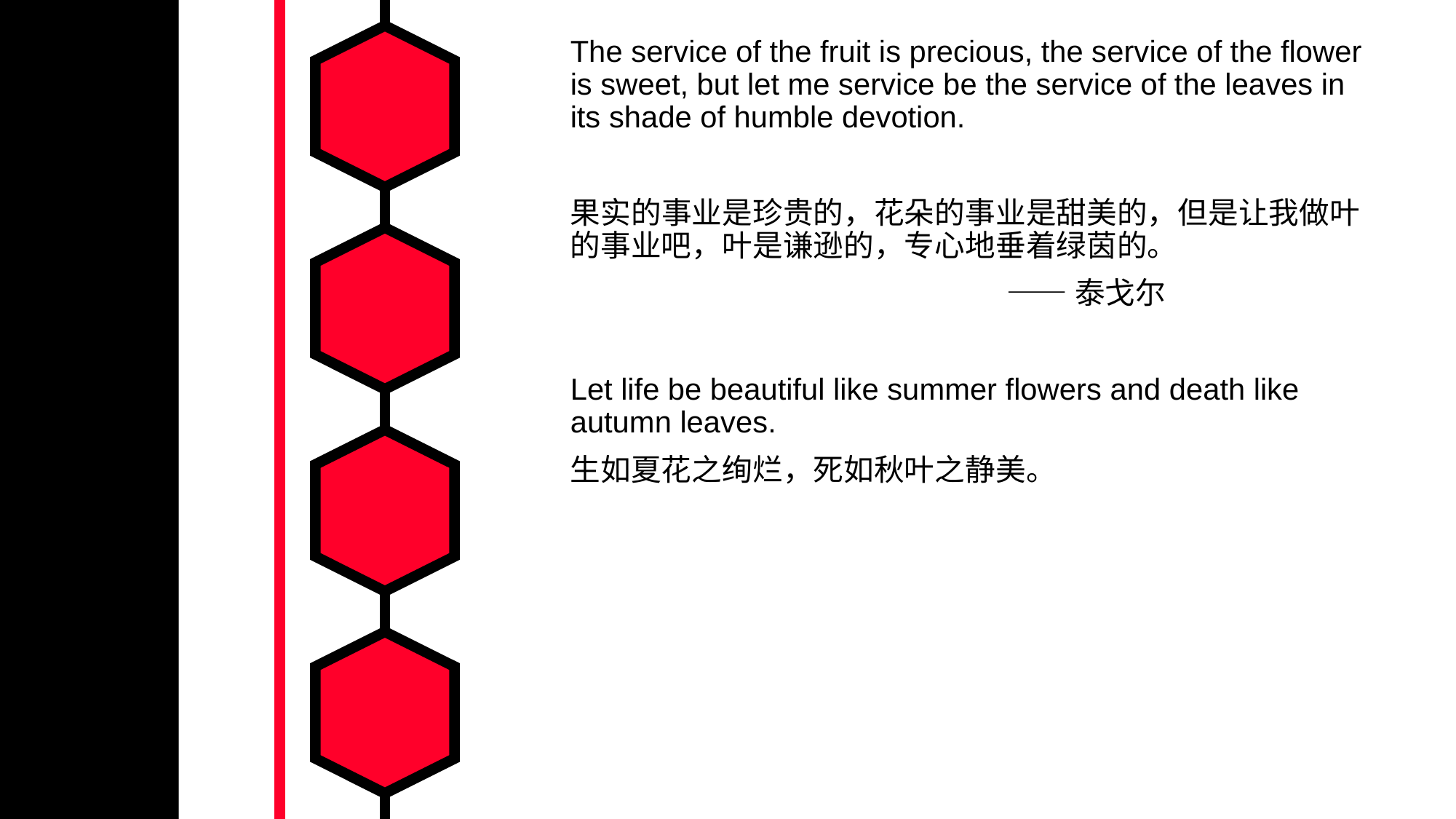

#
The service of the fruit is precious, the service of the flower is sweet, but let me service be the service of the leaves in its shade of humble devotion.

果实的事业是珍贵的，花朵的事业是甜美的，但是让我做叶的事业吧，叶是谦逊的，专心地垂着绿茵的。
				——泰戈尔

Let life be beautiful like summer flowers and death like autumn leaves.
生如夏花之绚烂，死如秋叶之静美。